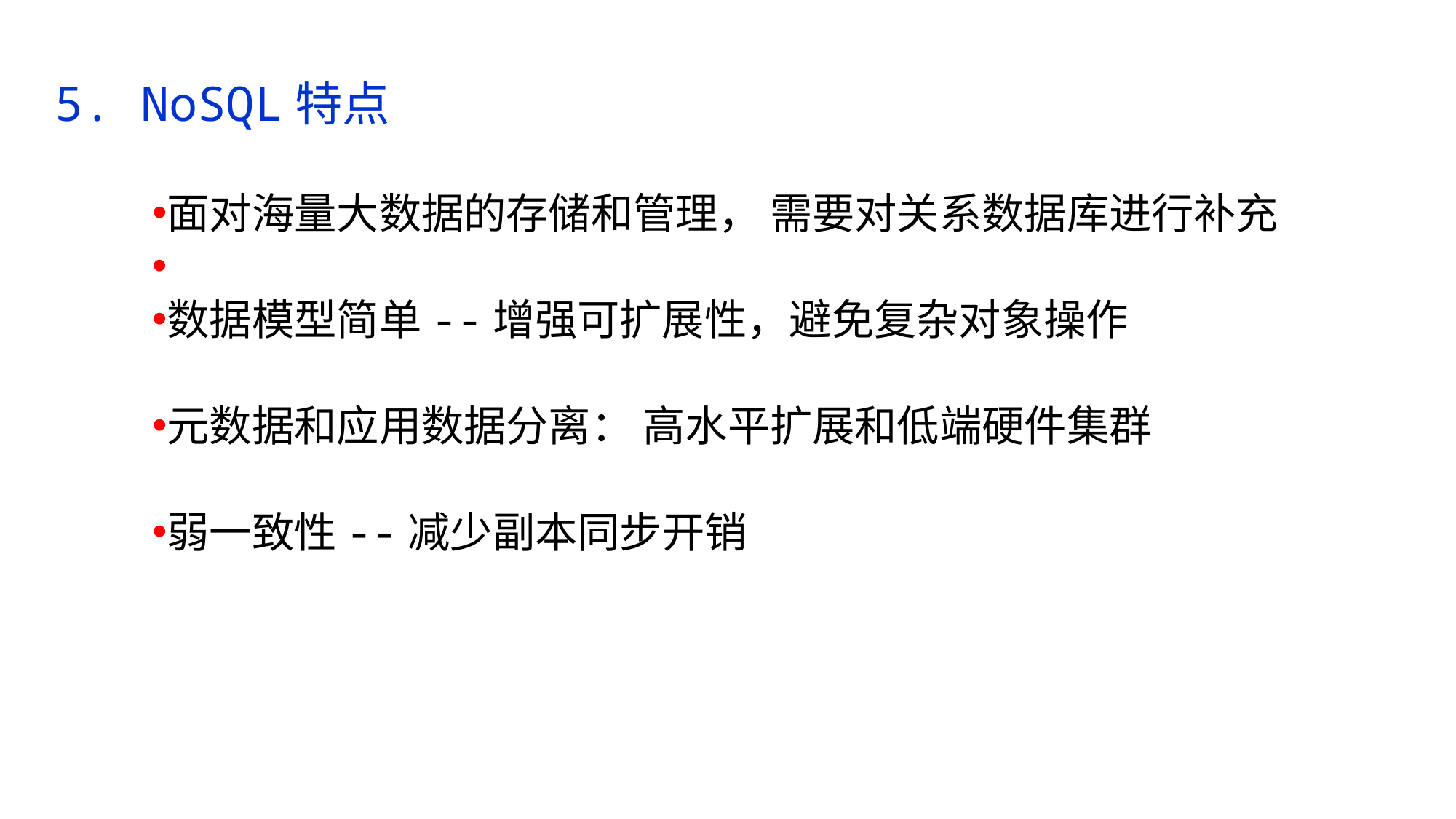

5. NoSQL特点
面对海量大数据的存储和管理， 需要对关系数据库进行补充

数据模型简单--增强可扩展性，避免复杂对象操作

元数据和应用数据分离： 高水平扩展和低端硬件集群

弱一致性--减少副本同步开销